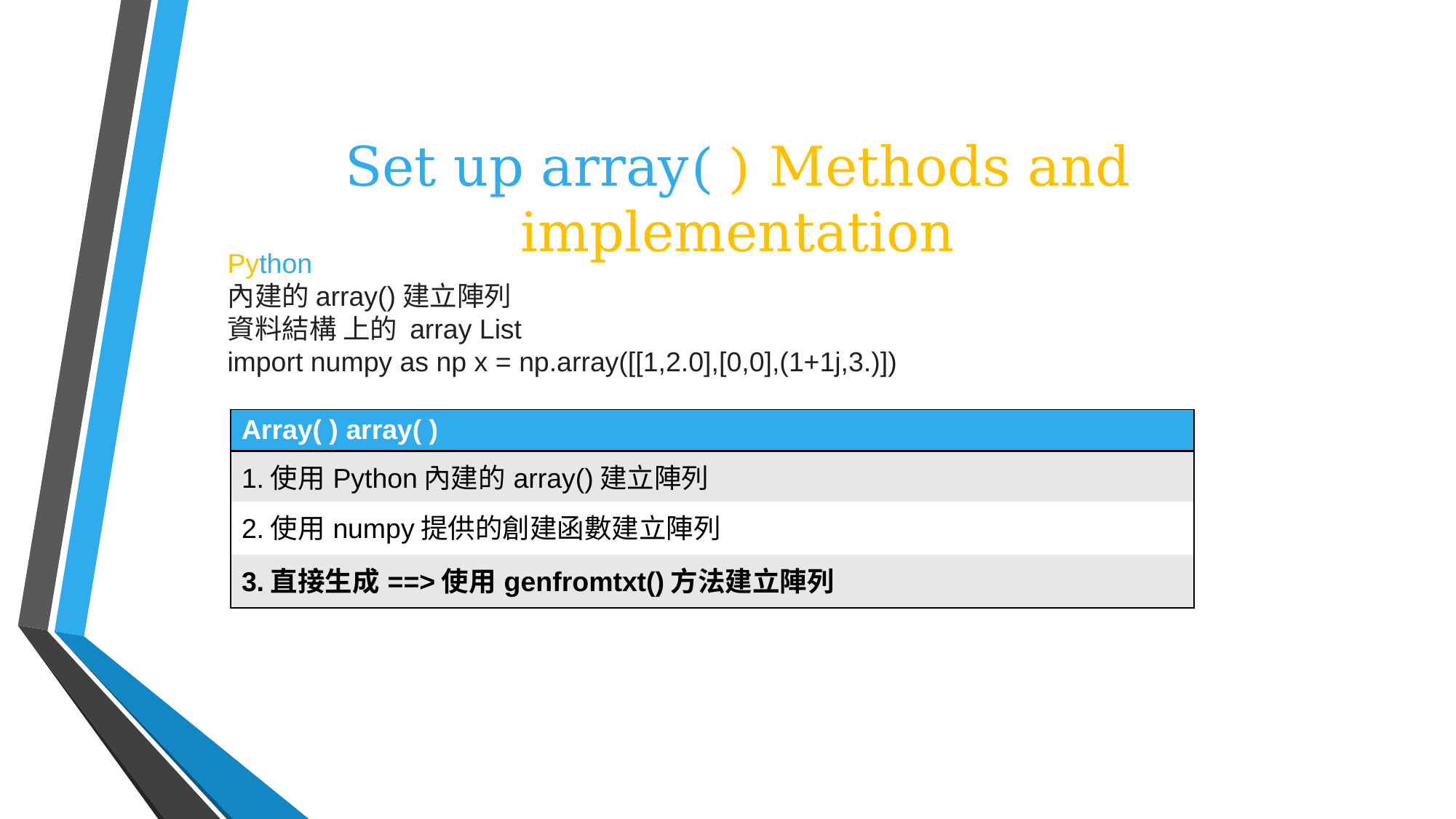

# Set up array( ) Methods and implementation

Python
內建的array()建立陣列
資料結構 上的 array List
import numpy as np x = np.array([[1,2.0],[0,0],(1+1j,3.)])
| Array( ) array( ) |
| --- |
| 1.使用Python內建的array()建立陣列 |
| 2.使用numpy提供的創建函數建立陣列 |
| 3.直接生成==>使用genfromtxt()方法建立陣列 |